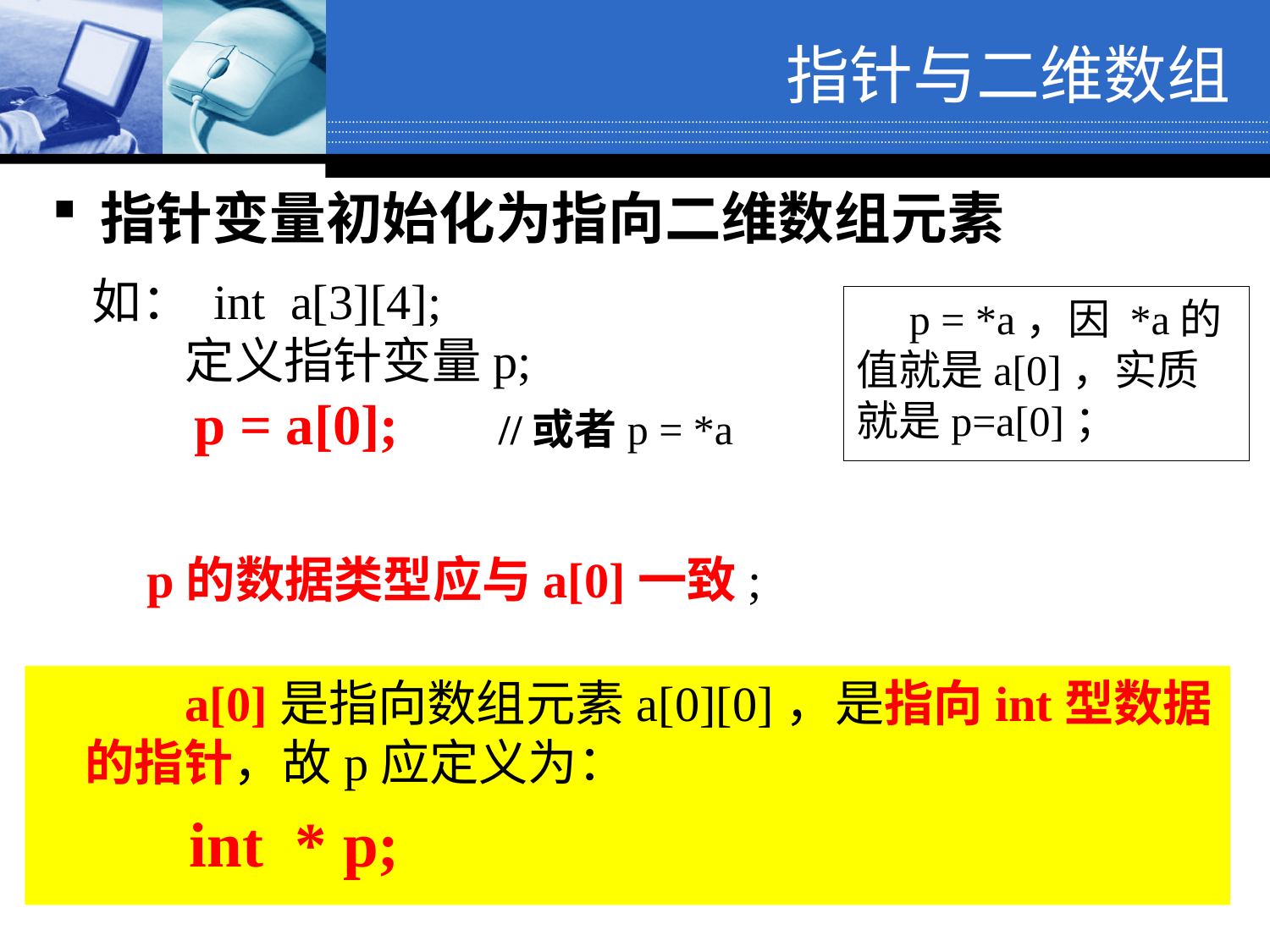

指针与二维数组
指针变量初始化为指向二维数组元素

    如： int  a[3][4];
           定义指针变量p;
          p = a[0];       //或者p = *a

     p = *a，因 *a的值就是a[0]，实质就是p=a[0]；

    p的数据类型应与a[0]一致;

            a[0]是指向数组元素a[0][0]，是指向int型数据的指针，故p应定义为：
     int  * p;